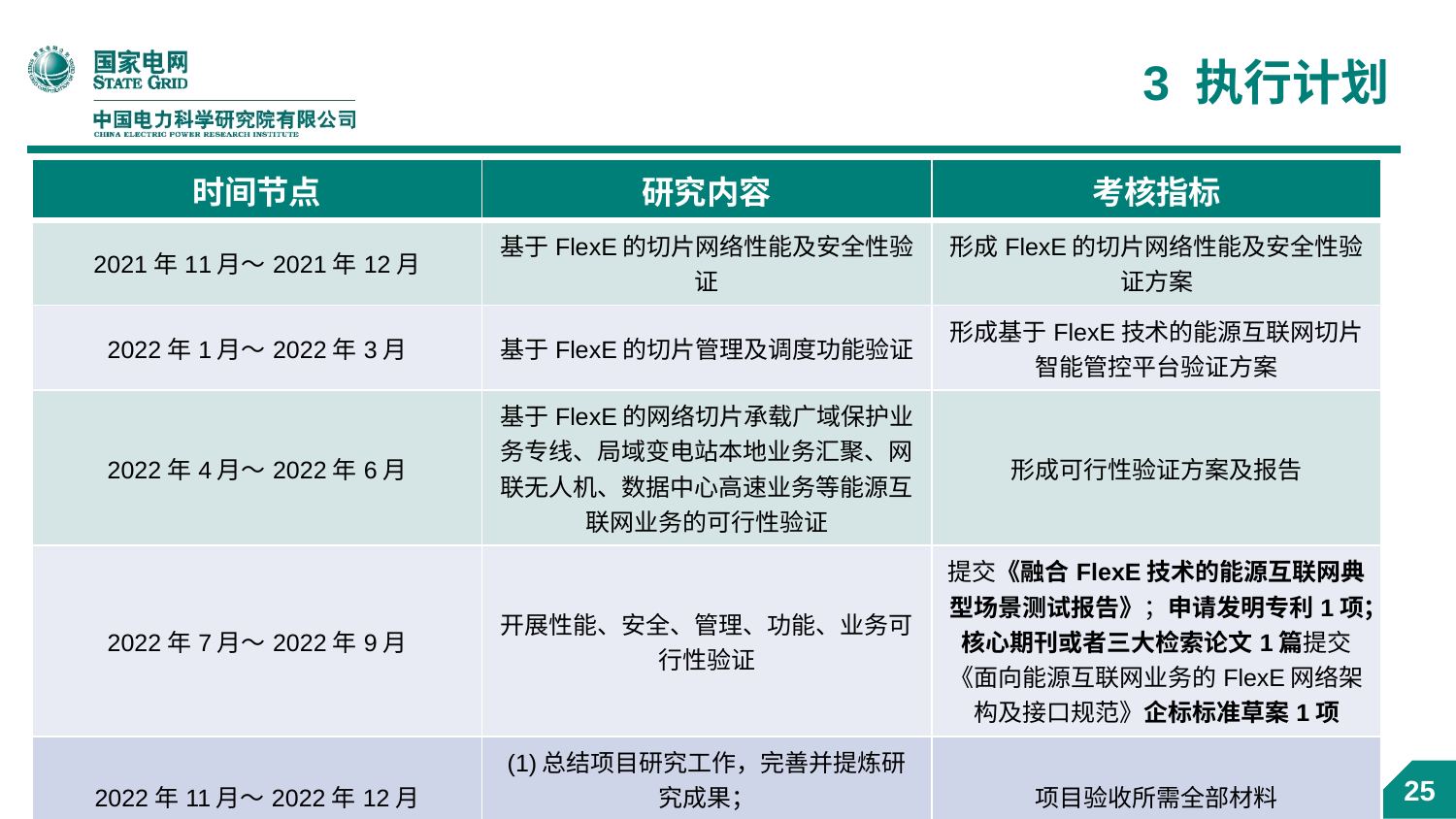

# 3 执行计划
| 时间节点 | 研究内容 | 考核指标 |
| --- | --- | --- |
| 2021年11月～2021年12月 | 基于FlexE的切片网络性能及安全性验证 | 形成FlexE的切片网络性能及安全性验证方案 |
| 2022年1月～2022年3月 | 基于FlexE的切片管理及调度功能验证 | 形成基于FlexE技术的能源互联网切片智能管控平台验证方案 |
| 2022年4月～2022年6月 | 基于FlexE的网络切片承载广域保护业务专线、局域变电站本地业务汇聚、网联无人机、数据中心高速业务等能源互联网业务的可行性验证 | 形成可行性验证方案及报告 |
| 2022年7月～2022年9月 | 开展性能、安全、管理、功能、业务可行性验证 | 提交《融合FlexE技术的能源互联网典型场景测试报告》；申请发明专利1项；核心期刊或者三大检索论文1篇提交《面向能源互联网业务的FlexE网络架构及接口规范》企标标准草案1项 |
| 2022年11月～2022年12月 | (1)总结项目研究工作，完善并提炼研究成果； (2)准备项目验收材料。 | 项目验收所需全部材料 |
25